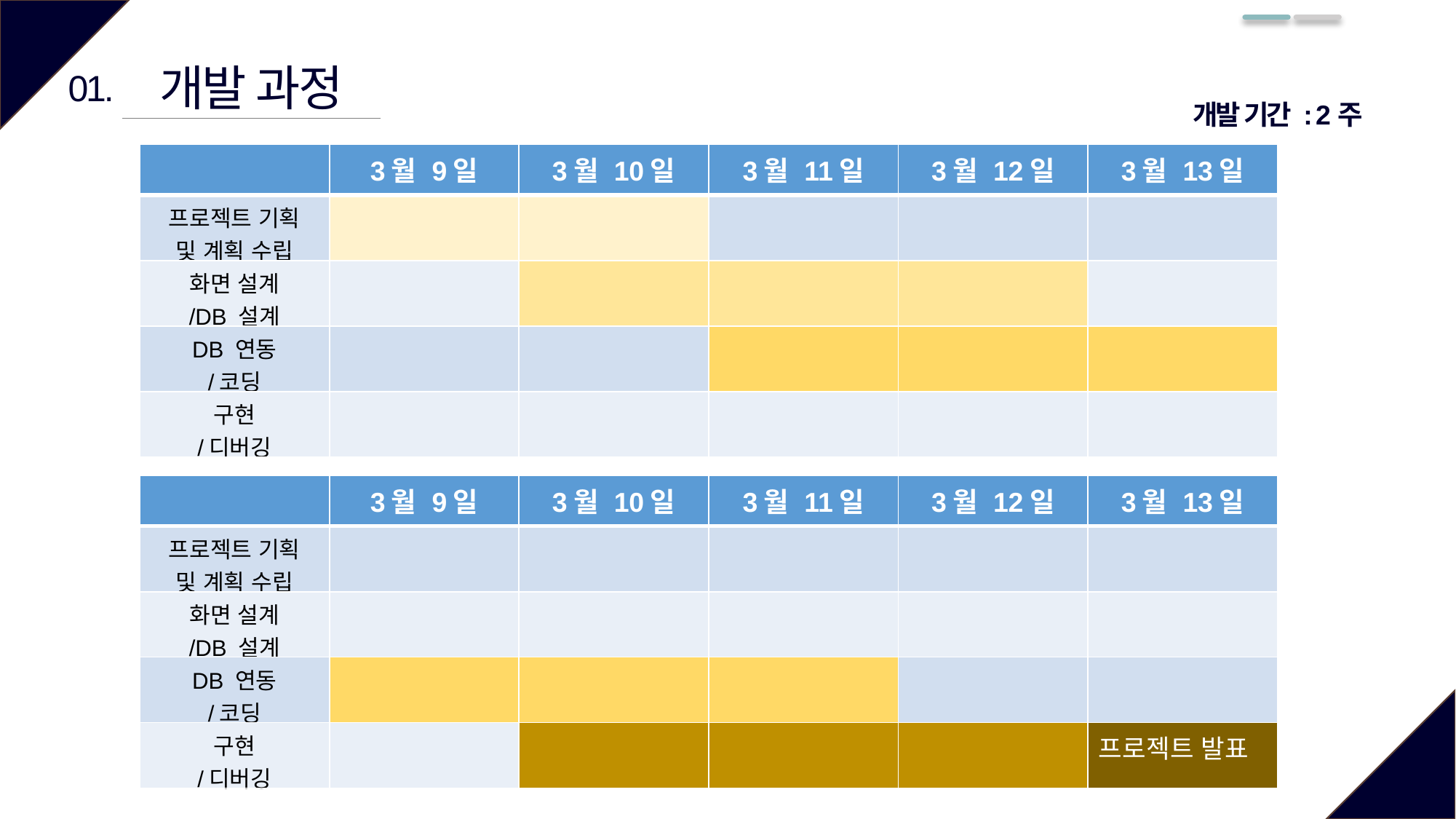

개발 과정
01.
개발 기간 : 2주
|  | 3월 9일 | 3월 10일 | 3월 11일 | 3월 12일 | 3월 13일 |
| --- | --- | --- | --- | --- | --- |
| 프로젝트 기획 및 계획 수립 |  |  |  |  |  |
| 화면 설계 /DB 설계 |  |  |  |  |  |
| DB 연동 /코딩 |  |  |  |  |  |
| 구현 /디버깅 |  |  |  |  |  |
|  | 3월 9일 | 3월 10일 | 3월 11일 | 3월 12일 | 3월 13일 |
| --- | --- | --- | --- | --- | --- |
| 프로젝트 기획 및 계획 수립 |  |  |  |  |  |
| 화면 설계 /DB 설계 |  |  |  |  |  |
| DB 연동 /코딩 |  |  |  |  |  |
| 구현 /디버깅 |  |  |  |  | 프로젝트 발표 |